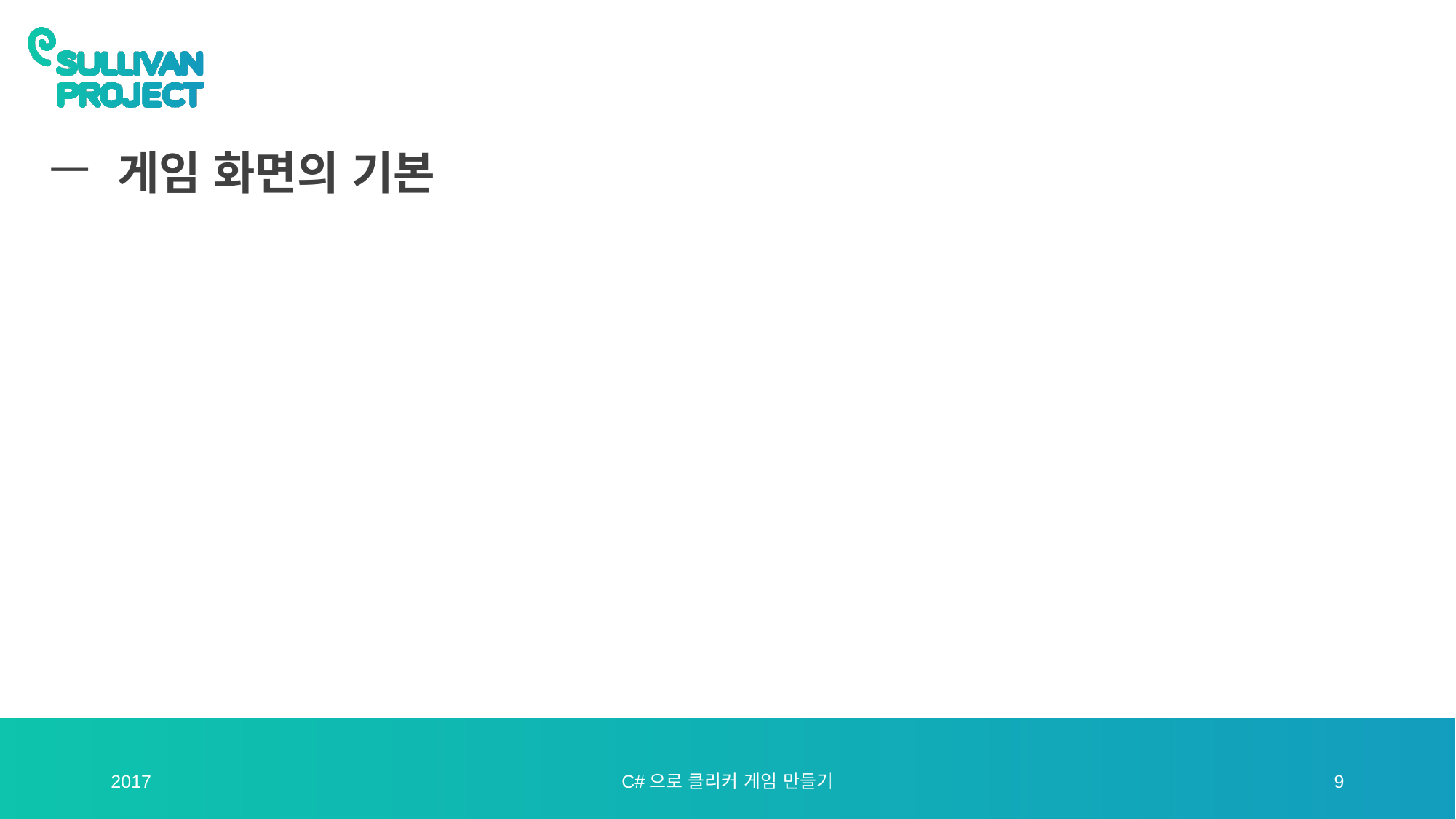

# 게임 화면의 기본

2017
C#으로 클리커 게임 만들기
9